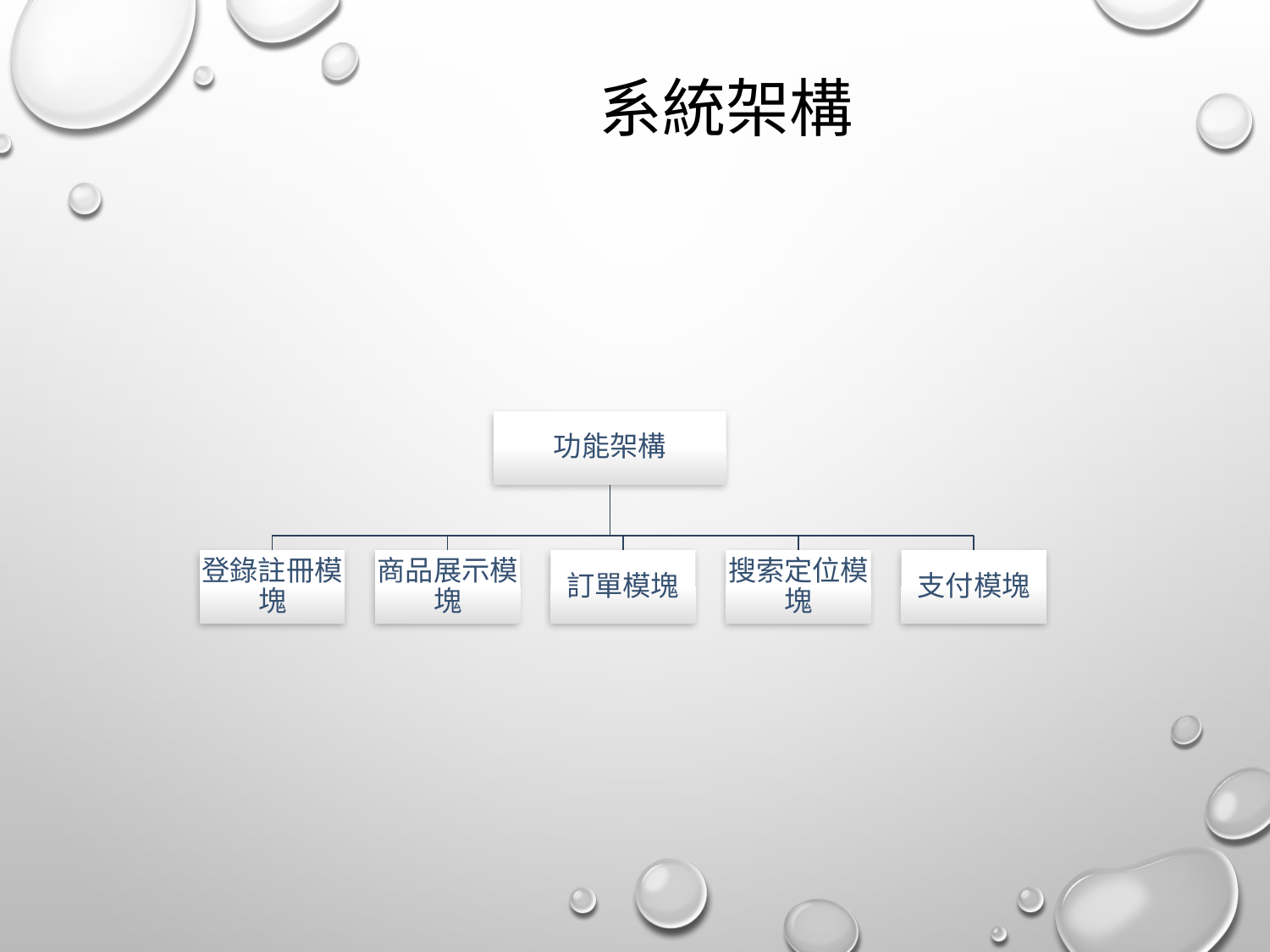

# 系統架構
功能架構
登錄註冊模塊
商品展示模塊
訂單模塊
搜索定位模塊
支付模塊